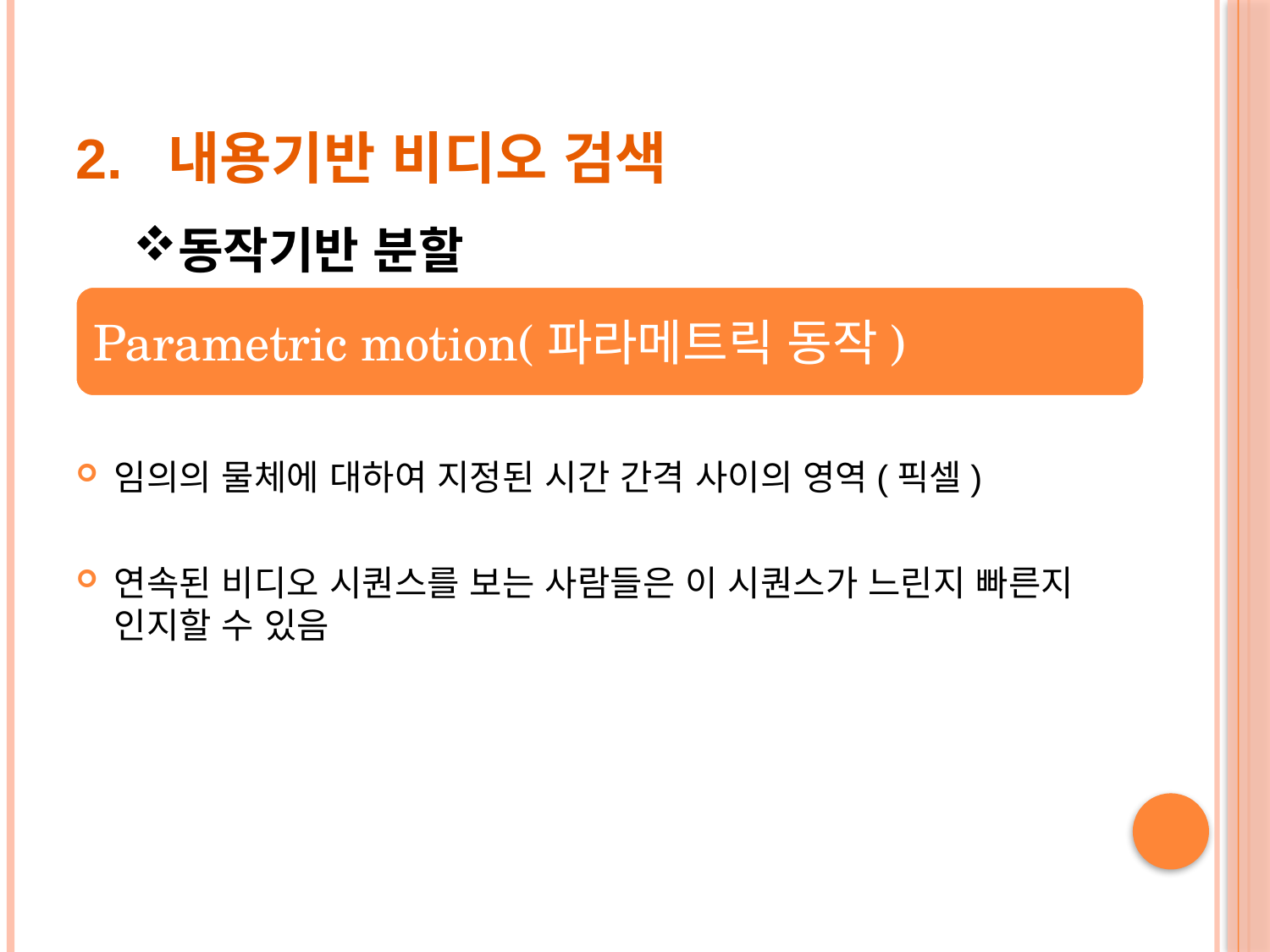

# 2.  내용기반 비디오 검색
동작기반 분할

임의의 물체에 대하여 지정된 시간 인터벌 사이의 영역(픽셀)으로 정의됨

임의의 물체에 대하여 지정된 시간 간격 사이의 영역(픽셀)

연속된 비디오 시퀀스를 보는 사람들은 이 시퀀스가 느린지 빠른지 인지할 수 있음

Parametric motion(파라메트릭 동작)